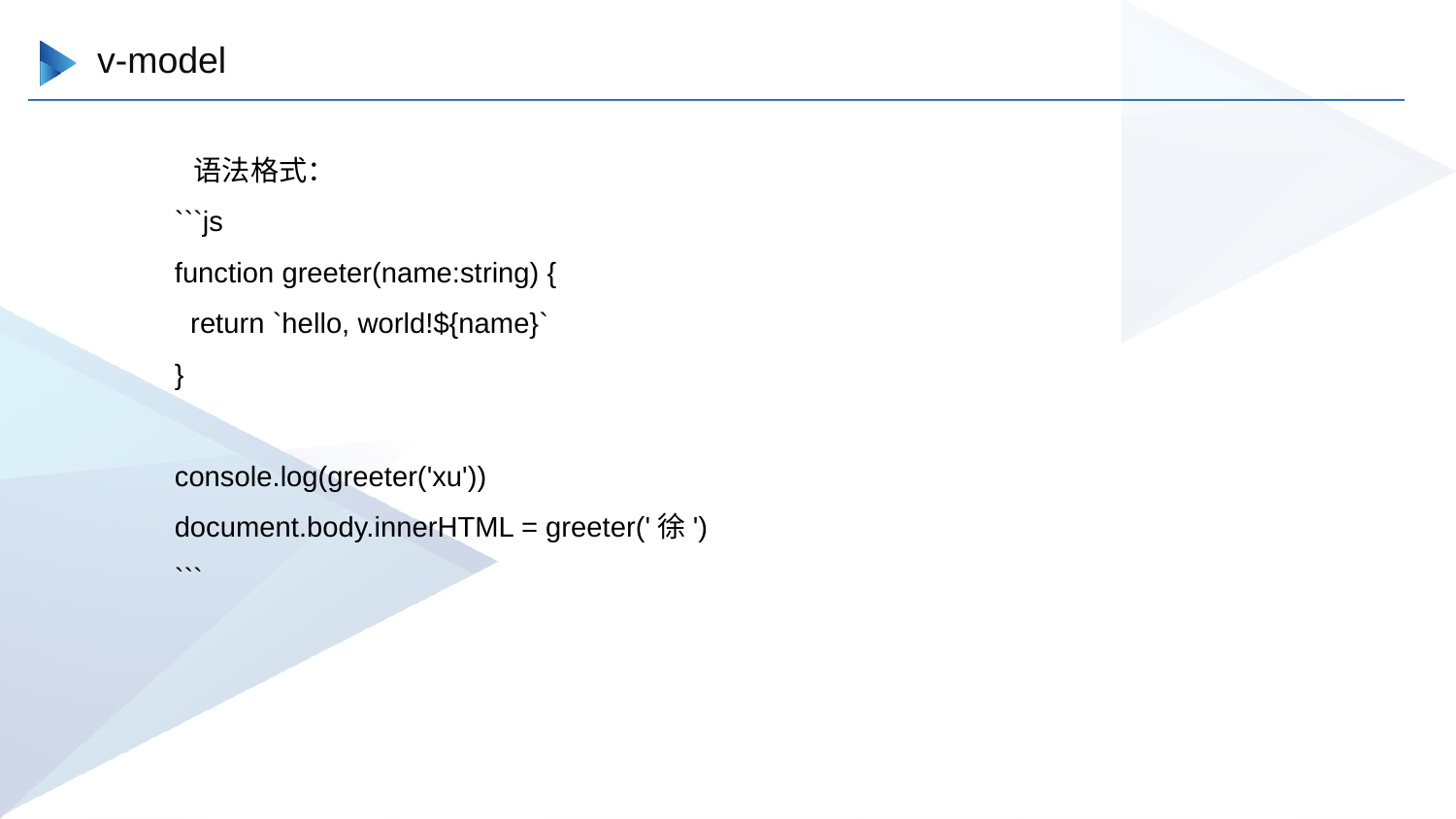

v-model
  语法格式：
```js
function greeter(name:string) {
  return `hello, world!${name}`
}

console.log(greeter('xu'))
document.body.innerHTML = greeter('徐')
```